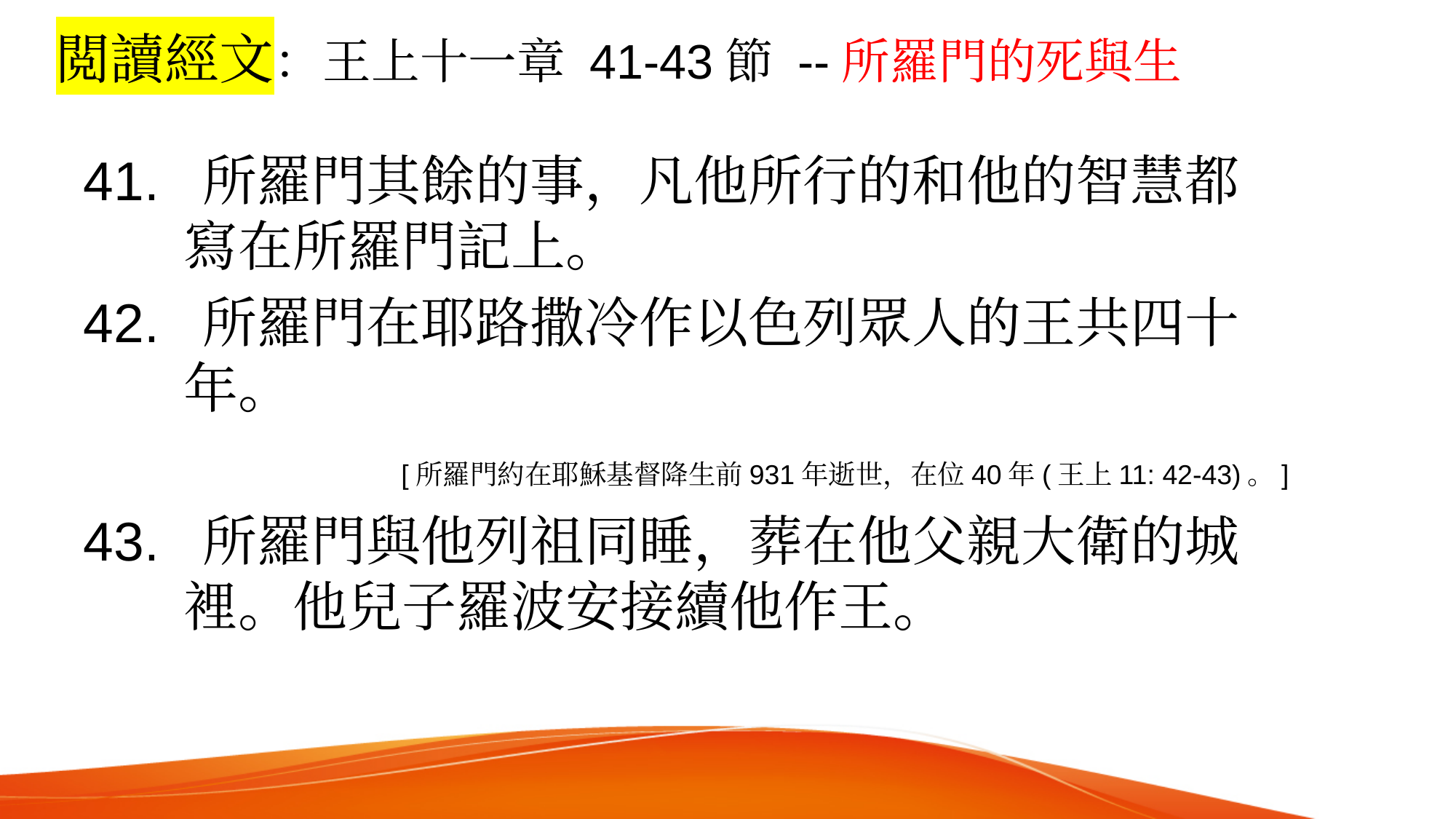

# 閲讀經文：王上十一章 41-43節 --所羅門的死與生
41.  所羅門其餘的事，凡他所行的和他的智慧都寫在所羅門記上。
42.  所羅門在耶路撒冷作以色列眾人的王共四十年。
      [所羅門約在耶穌基督降生前931年逝世，在位40年(王上11: 42-43)。]
43.  所羅門與他列祖同睡，葬在他父親大衛的城裡。他兒子羅波安接續他作王。